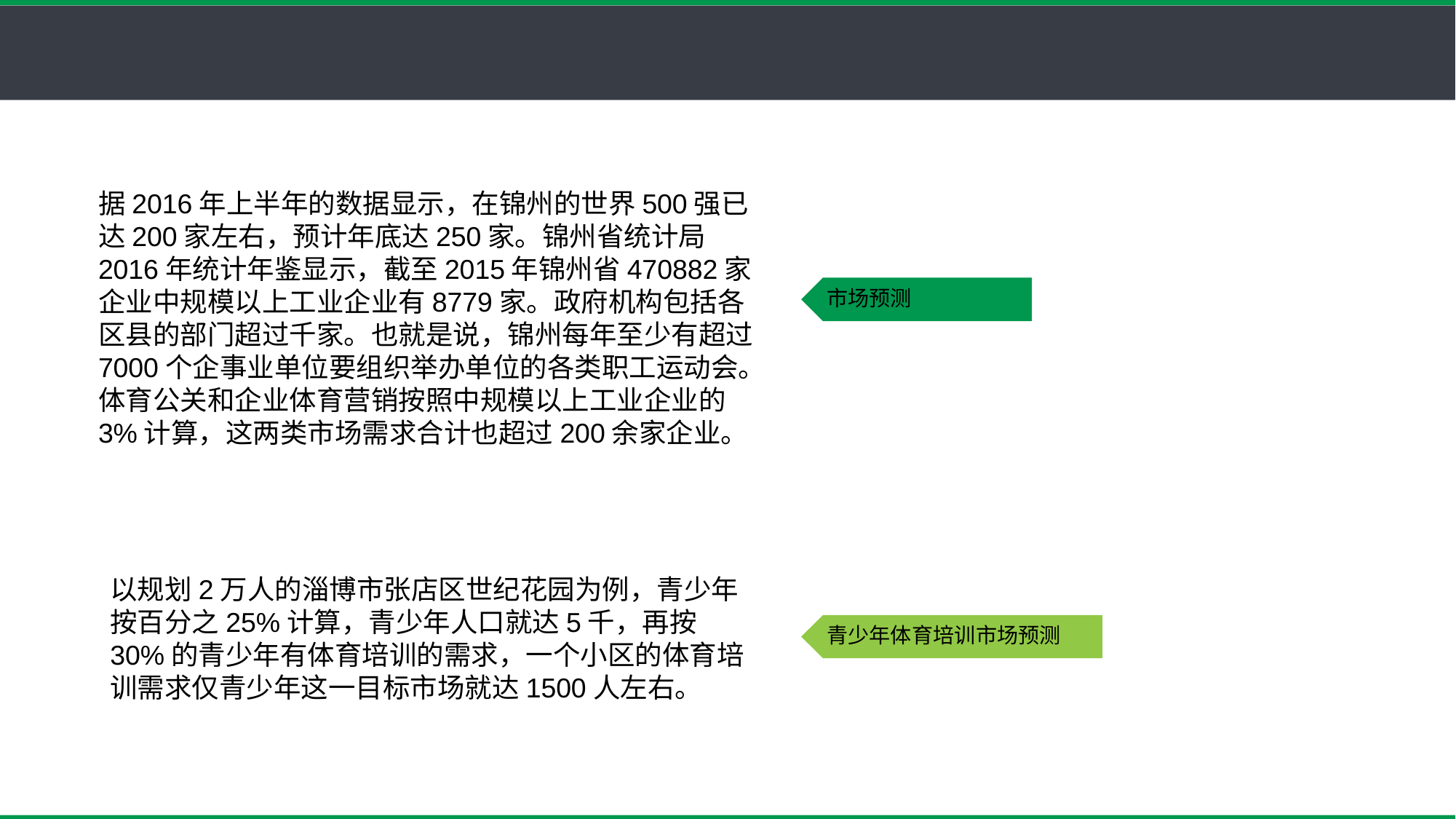

据2016年上半年的数据显示，在锦州的世界500强已达200家左右，预计年底达250家。锦州省统计局2016年统计年鉴显示，截至2015年锦州省470882家企业中规模以上工业企业有8779家。政府机构包括各区县的部门超过千家。也就是说，锦州每年至少有超过7000个企事业单位要组织举办单位的各类职工运动会。体育公关和企业体育营销按照中规模以上工业企业的3%计算，这两类市场需求合计也超过200余家企业。
市场预测
以规划2万人的淄博市张店区世纪花园为例，青少年按百分之25%计算，青少年人口就达5千，再按30%的青少年有体育培训的需求，一个小区的体育培训需求仅青少年这一目标市场就达1500人左右。
青少年体育培训市场预测